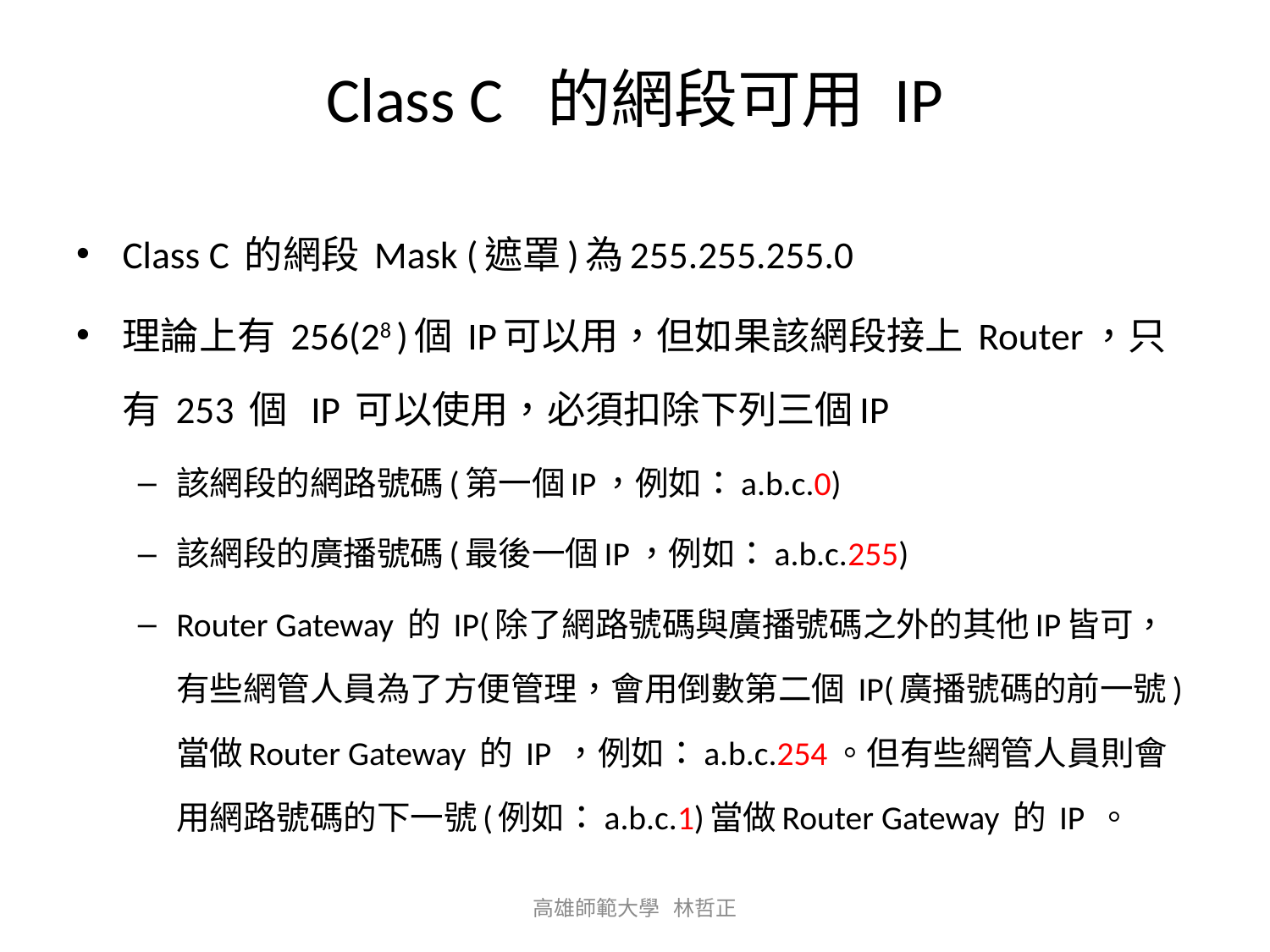

# Class C  的網段可用 IP
Class C 的網段 Mask (遮罩)為255.255.255.0
理論上有 256(28 )個 IP可以用，但如果該網段接上 Router，只有 253 個  IP 可以使用，必須扣除下列三個IP
該網段的網路號碼(第一個IP，例如：a.b.c.0)
該網段的廣播號碼(最後一個IP，例如：a.b.c.255)
Router Gateway 的 IP(除了網路號碼與廣播號碼之外的其他IP皆可，有些網管人員為了方便管理，會用倒數第二個 IP(廣播號碼的前一號)當做Router Gateway 的 IP ，例如：a.b.c.254。但有些網管人員則會用網路號碼的下一號(例如：a.b.c.1)當做Router Gateway 的 IP 。

高雄師範大學  林哲正